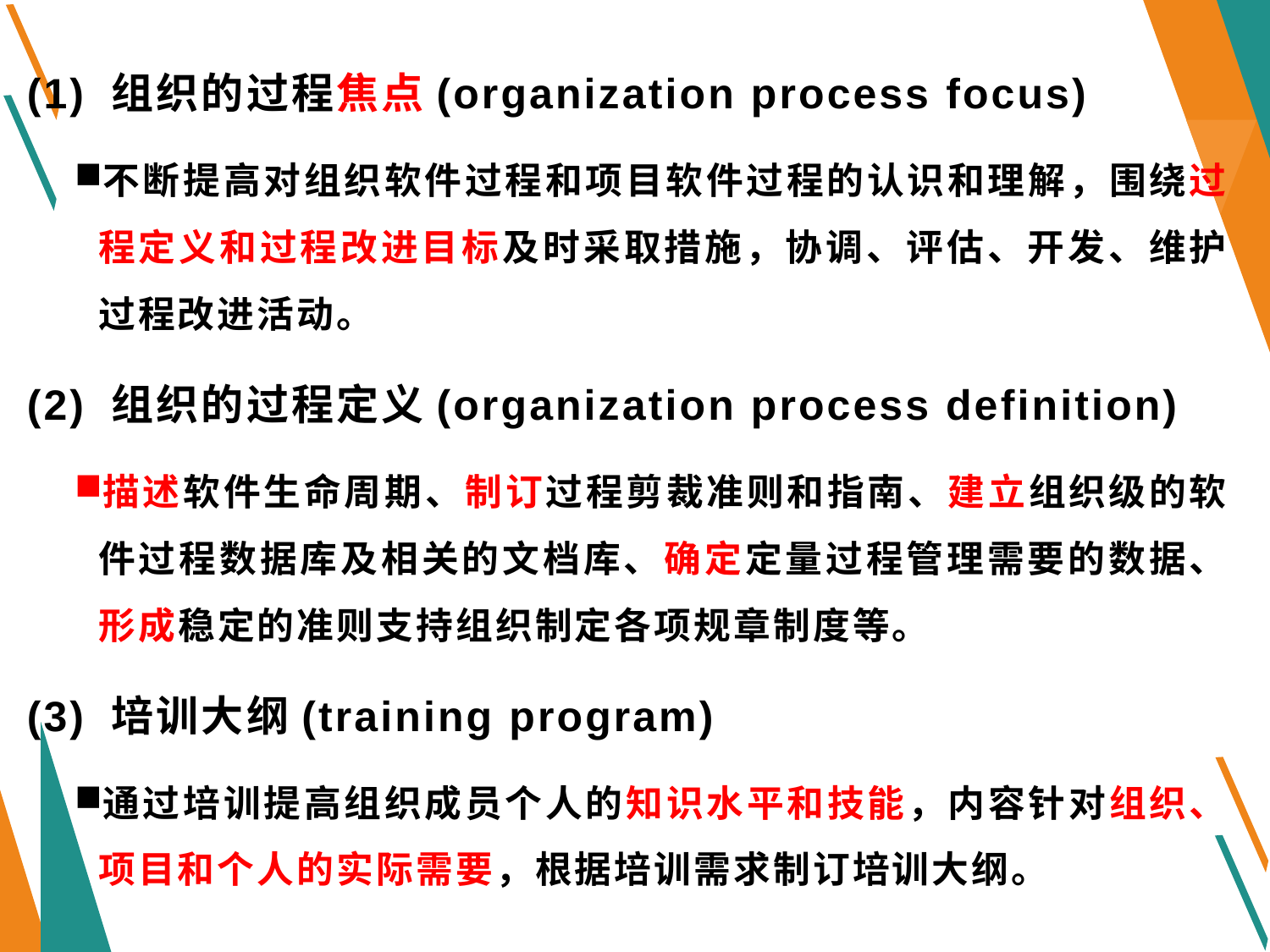

(1) 组织的过程焦点(organization process focus)
不断提高对组织软件过程和项目软件过程的认识和理解，围绕过程定义和过程改进目标及时采取措施，协调、评估、开发、维护过程改进活动。
(2) 组织的过程定义(organization process definition)
描述软件生命周期、制订过程剪裁准则和指南、建立组织级的软件过程数据库及相关的文档库、确定定量过程管理需要的数据、形成稳定的准则支持组织制定各项规章制度等。
(3) 培训大纲(training program)
通过培训提高组织成员个人的知识水平和技能，内容针对组织、项目和个人的实际需要，根据培训需求制订培训大纲。